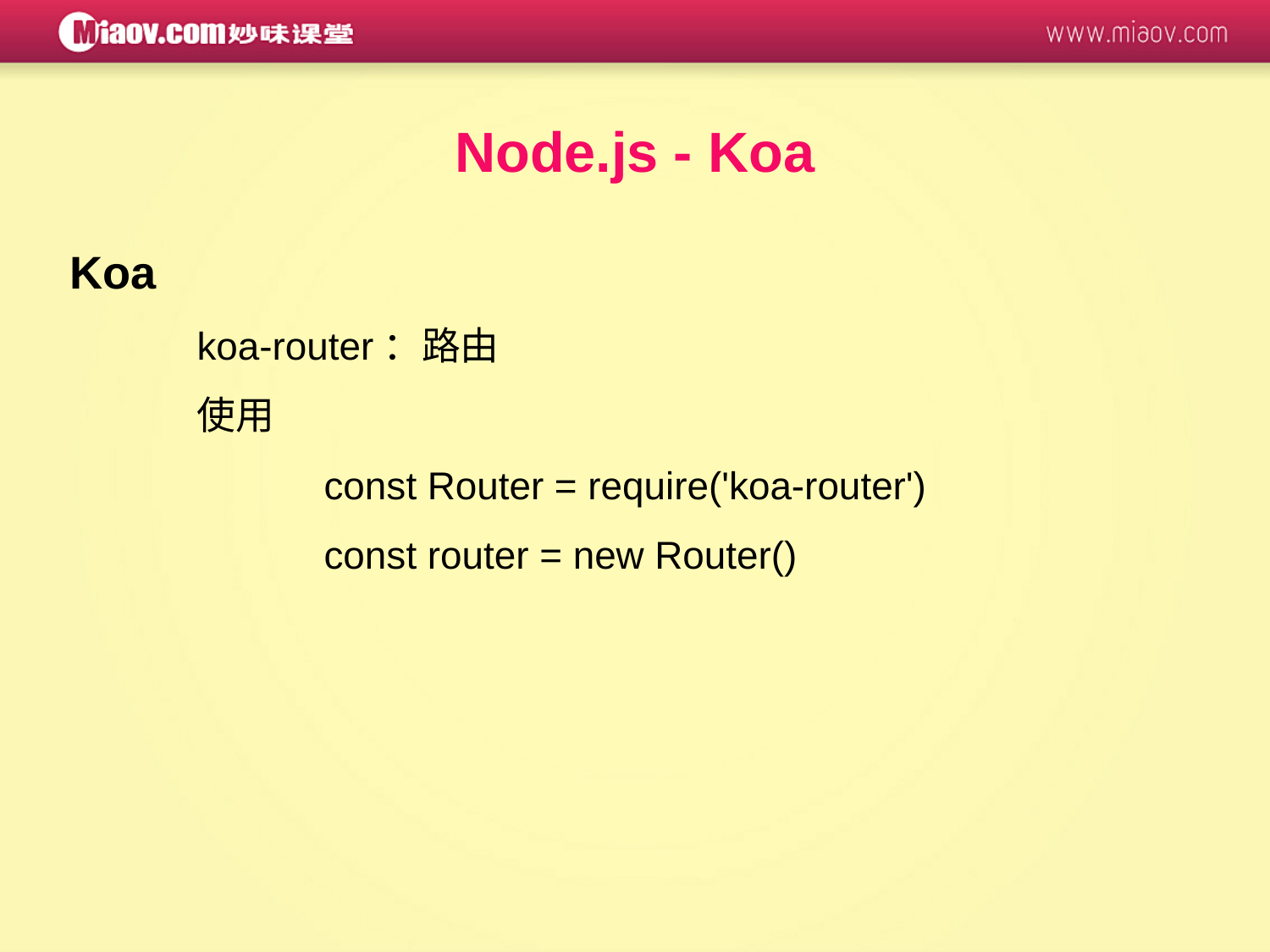

Node.js - Koa
Koa
	koa-router：路由
	使用
		const Router = require('koa-router')
		const router = new Router()